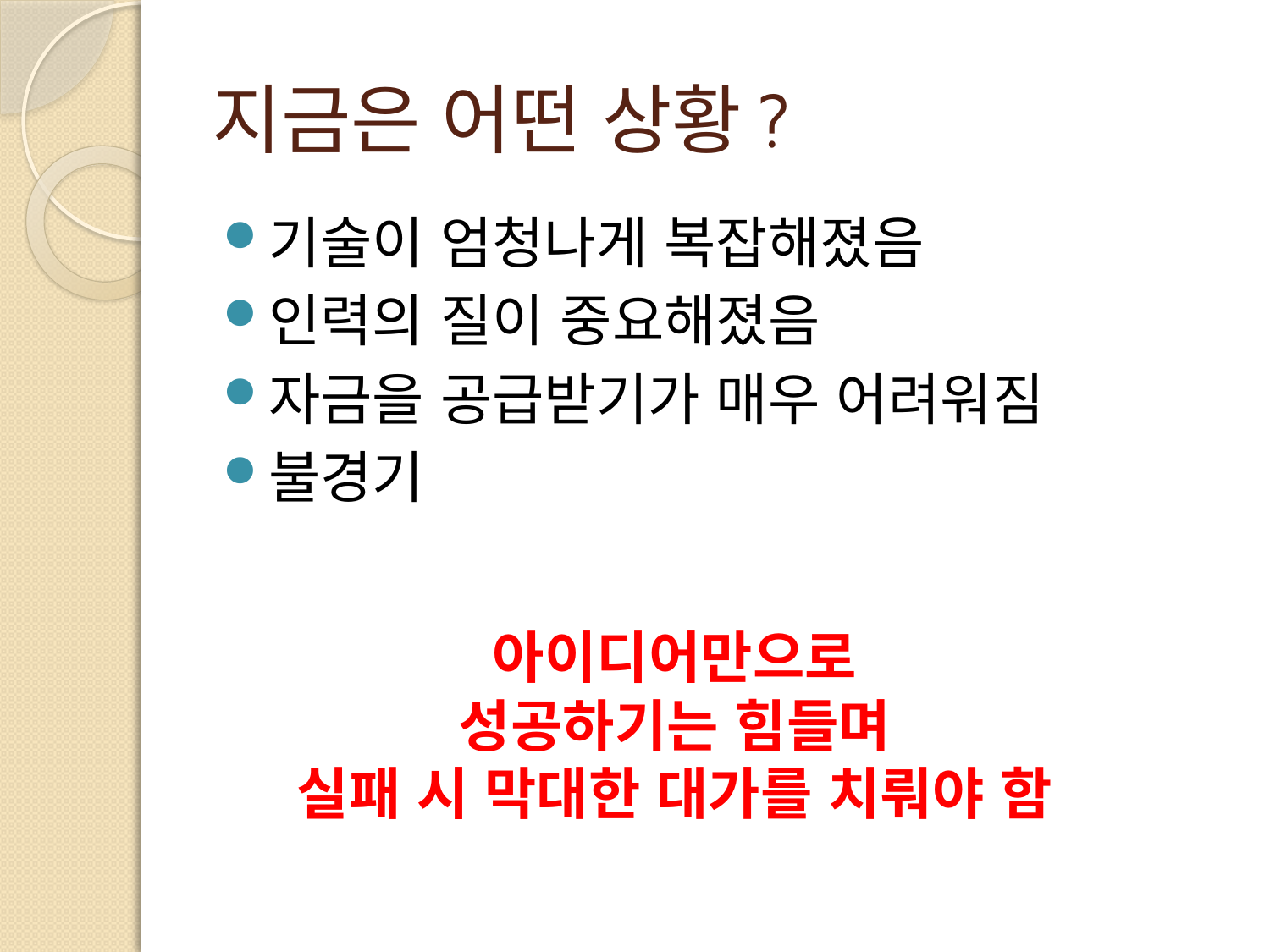

# 지금은 어떤 상황?
기술이 엄청나게 복잡해졌음
인력의 질이 중요해졌음
자금을 공급받기가 매우 어려워짐
불경기
아이디어만으로
성공하기는 힘들며
실패 시 막대한 대가를 치뤄야 함